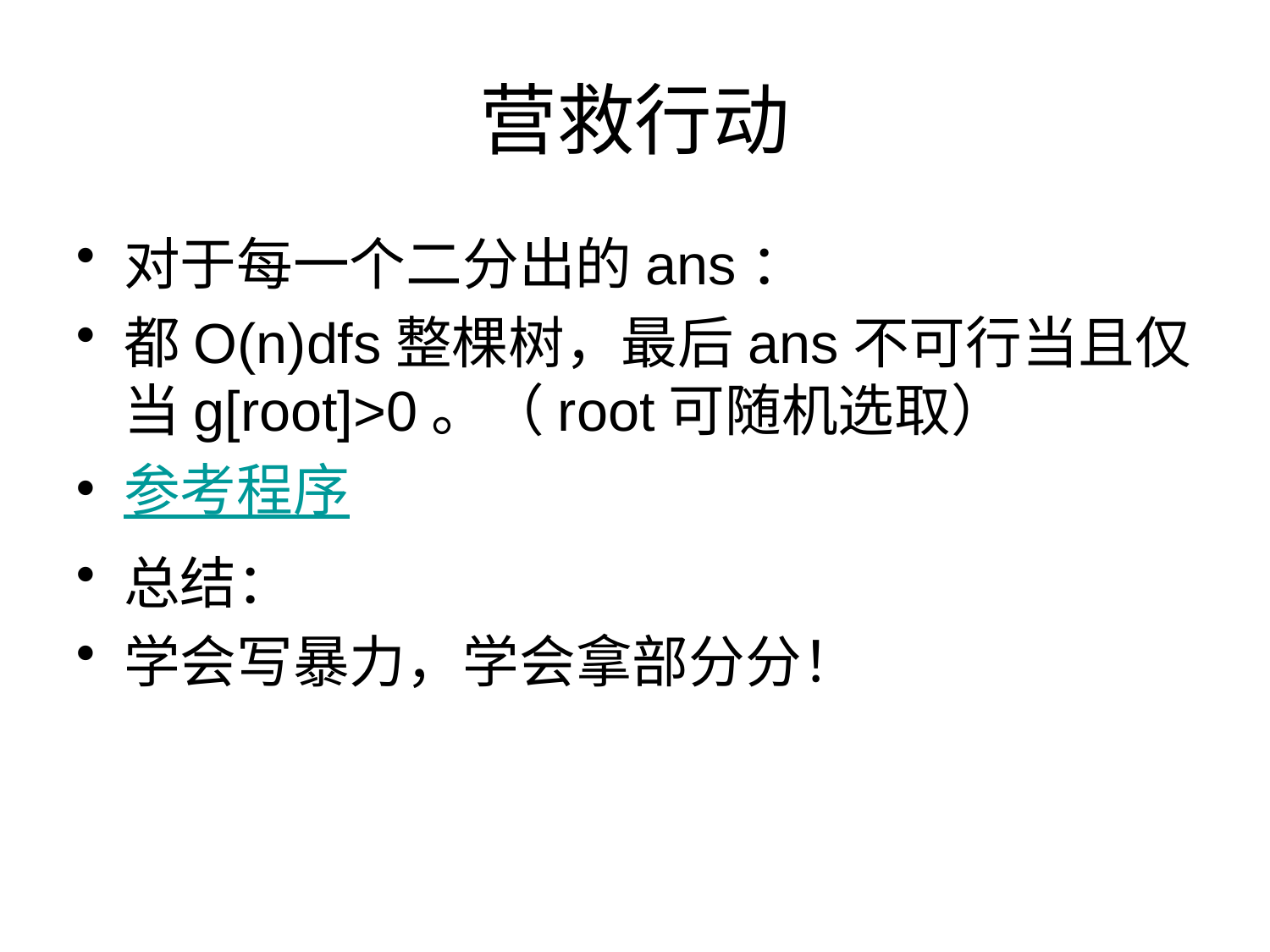

# 营救行动
对于每一个二分出的ans：
都O(n)dfs整棵树，最后ans不可行当且仅当g[root]>0。（root可随机选取）
参考程序
总结：
学会写暴力，学会拿部分分！